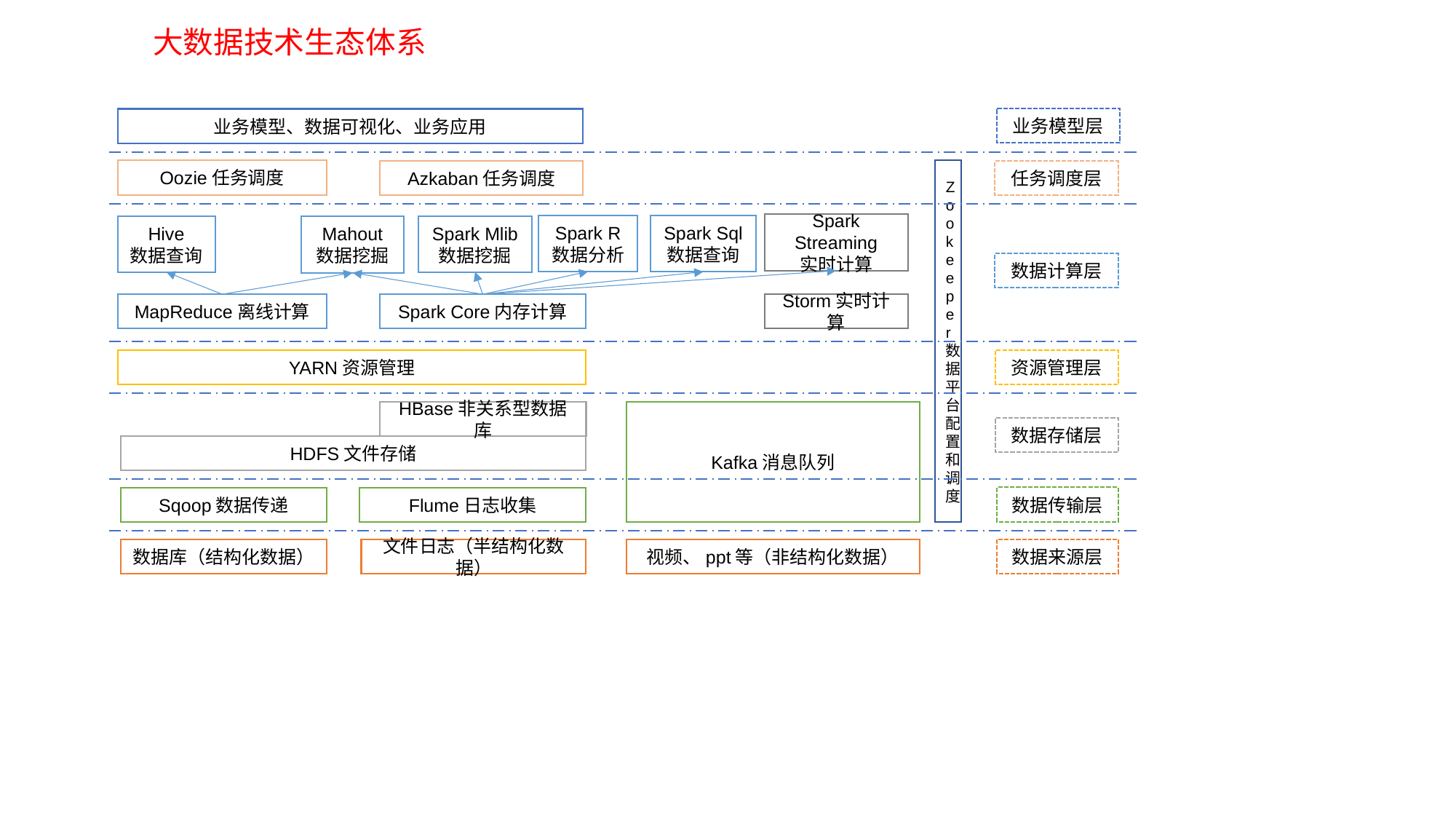

大数据技术生态体系
业务模型层
业务模型、数据可视化、业务应用

Oozie任务调度
Zookeeper数据平台配置和调度
Azkaban任务调度
任务调度层
Spark Streaming
实时计算
Spark R
数据分析
Spark Sql
数据查询
Hive
数据查询
Spark Mlib
数据挖掘
Mahout
数据挖掘
数据计算层
Storm实时计算
MapReduce离线计算
Spark Core内存计算
YARN资源管理
资源管理层
HBase非关系型数据库
Kafka消息队列
数据存储层
HDFS文件存储
数据传输层
Sqoop数据传递
Flume日志收集
数据来源层
数据库（结构化数据）
文件日志（半结构化数据）
视频、ppt等（非结构化数据）